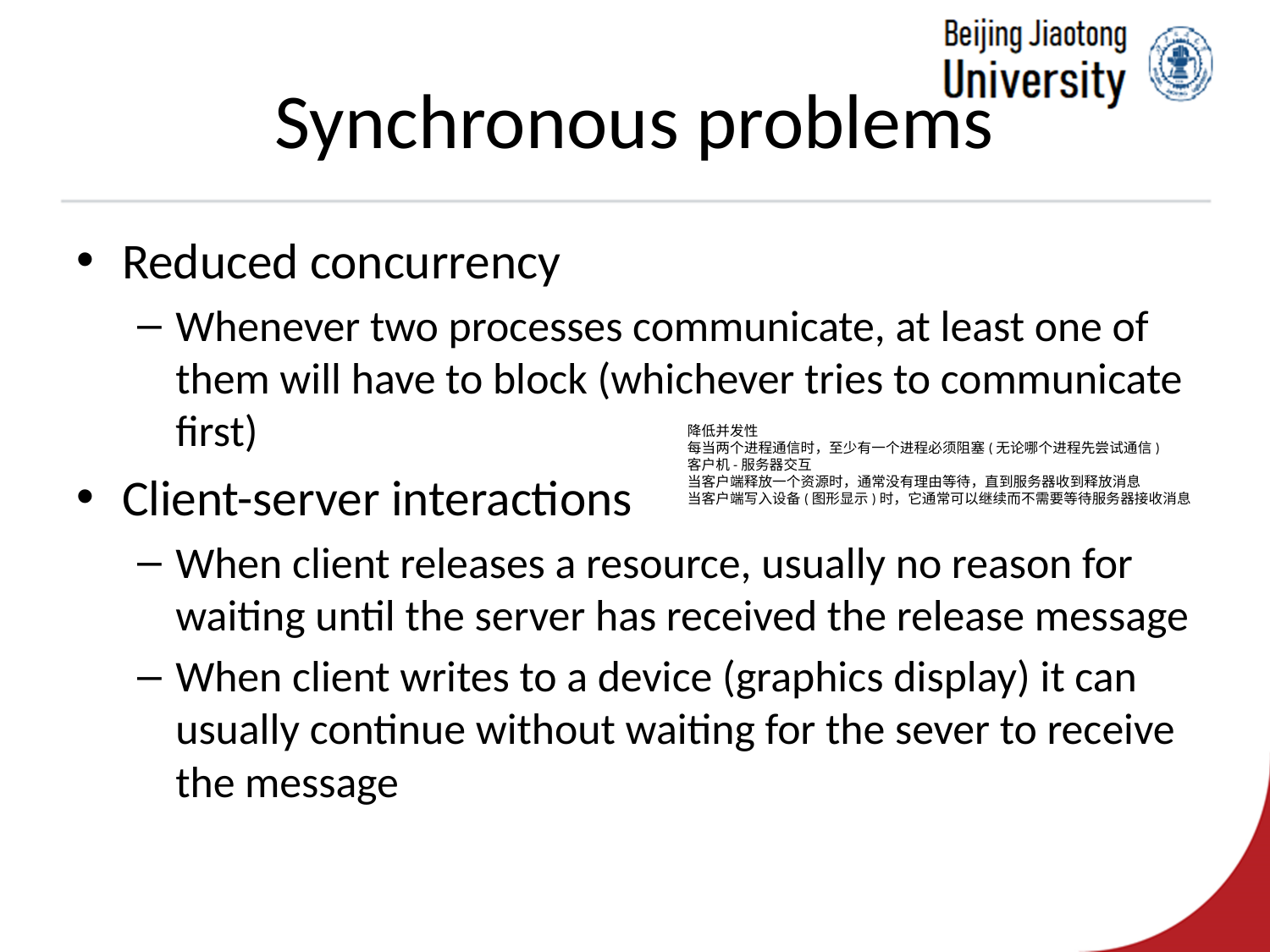

# Synchronous problems
Reduced concurrency
Whenever two processes communicate, at least one of them will have to block (whichever tries to communicate first)
Client-server interactions
When client releases a resource, usually no reason for waiting until the server has received the release message
When client writes to a device (graphics display) it can usually continue without waiting for the sever to receive the message

降低并发性
每当两个进程通信时，至少有一个进程必须阻塞(无论哪个进程先尝试通信)
客户机-服务器交互
当客户端释放一个资源时，通常没有理由等待，直到服务器收到释放消息
当客户端写入设备(图形显示)时，它通常可以继续而不需要等待服务器接收消息